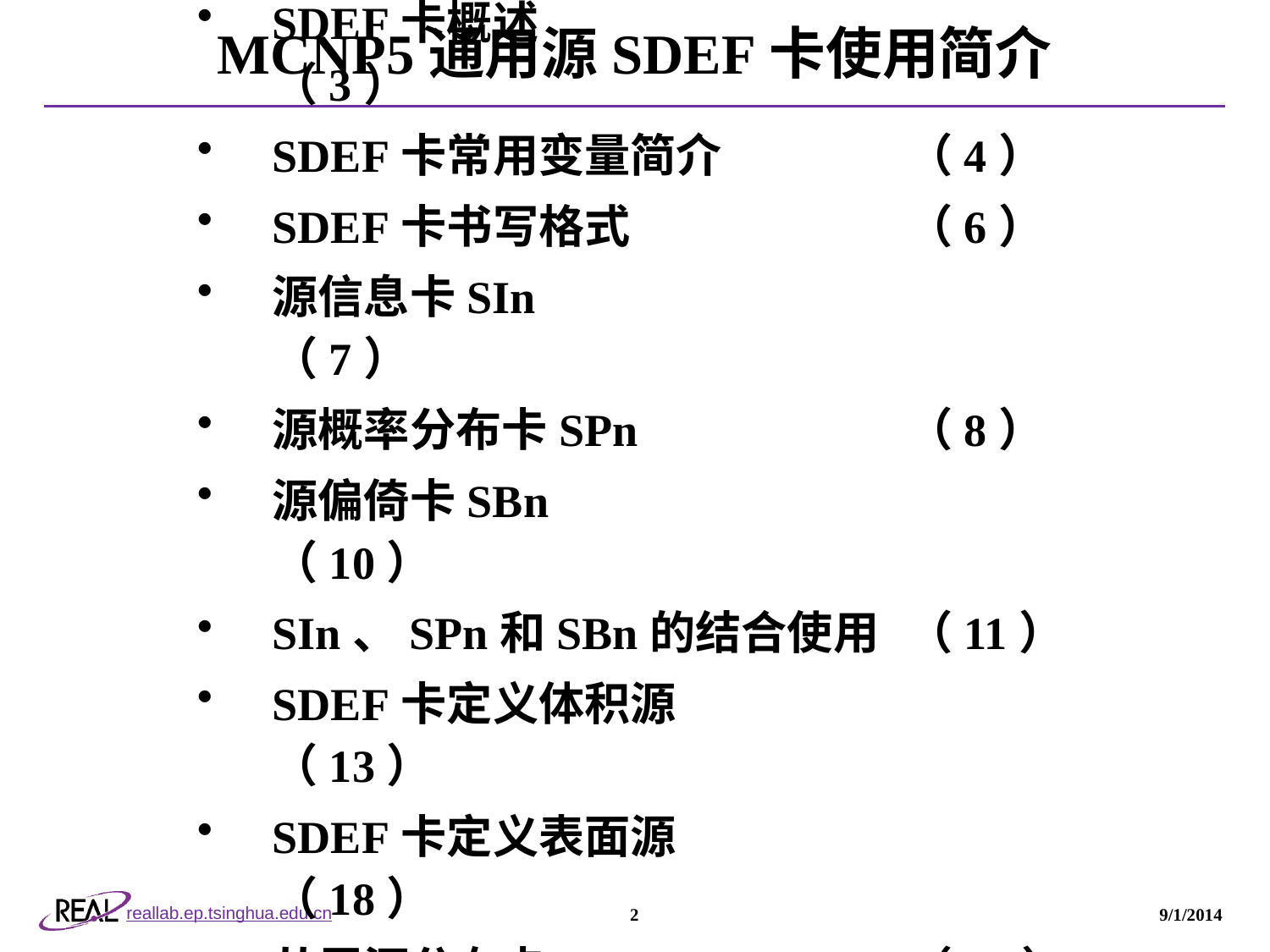

# MCNP5通用源SDEF卡使用简介
SDEF卡概述				（3）
SDEF卡常用变量简介		（4）
SDEF卡书写格式			（6）
源信息卡SIn				（7）
源概率分布卡SPn			（8）
源偏倚卡SBn				（10）
SIn、SPn和SBn的结合使用	（11）
SDEF卡定义体积源			（13）
SDEF卡定义表面源			（18）
从属源分布卡DSn			（25）